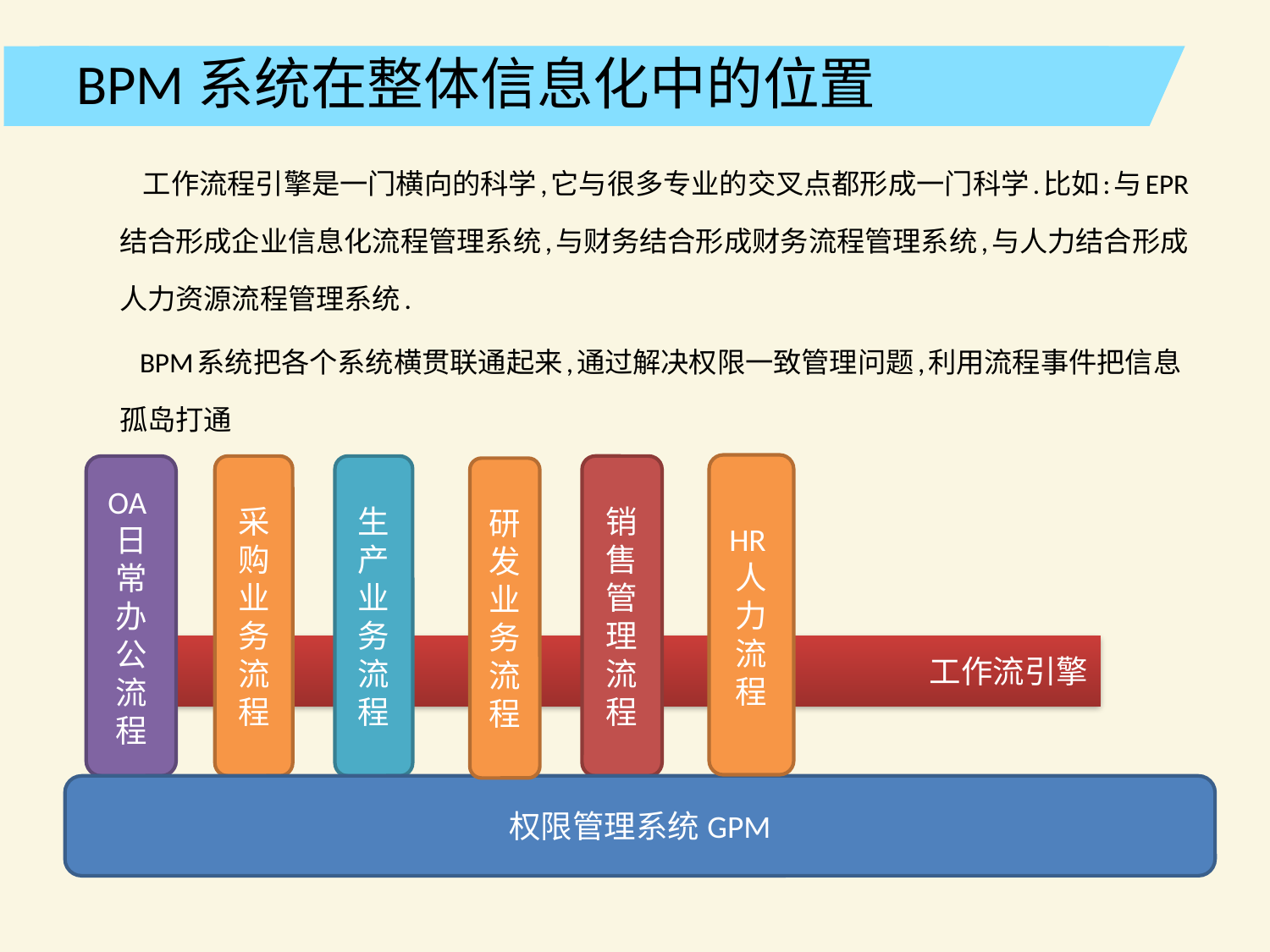

BPM系统在整体信息化中的位置
          工作流程引擎是一门横向的科学,它与很多专业的交叉点都形成一门科学.比如:与EPR结合形成企业信息化流程管理系统,与财务结合形成财务流程管理系统,与人力结合形成人力资源流程管理系统.
          BPM系统把各个系统横贯联通起来,通过解决权限一致管理问题,利用流程事件把信息孤岛打通
HR人力流程
OA日常办公流程
采购业务流程
生产业务流程
销售管理流程
研发业务流程
工作流引擎
权限管理系统GPM